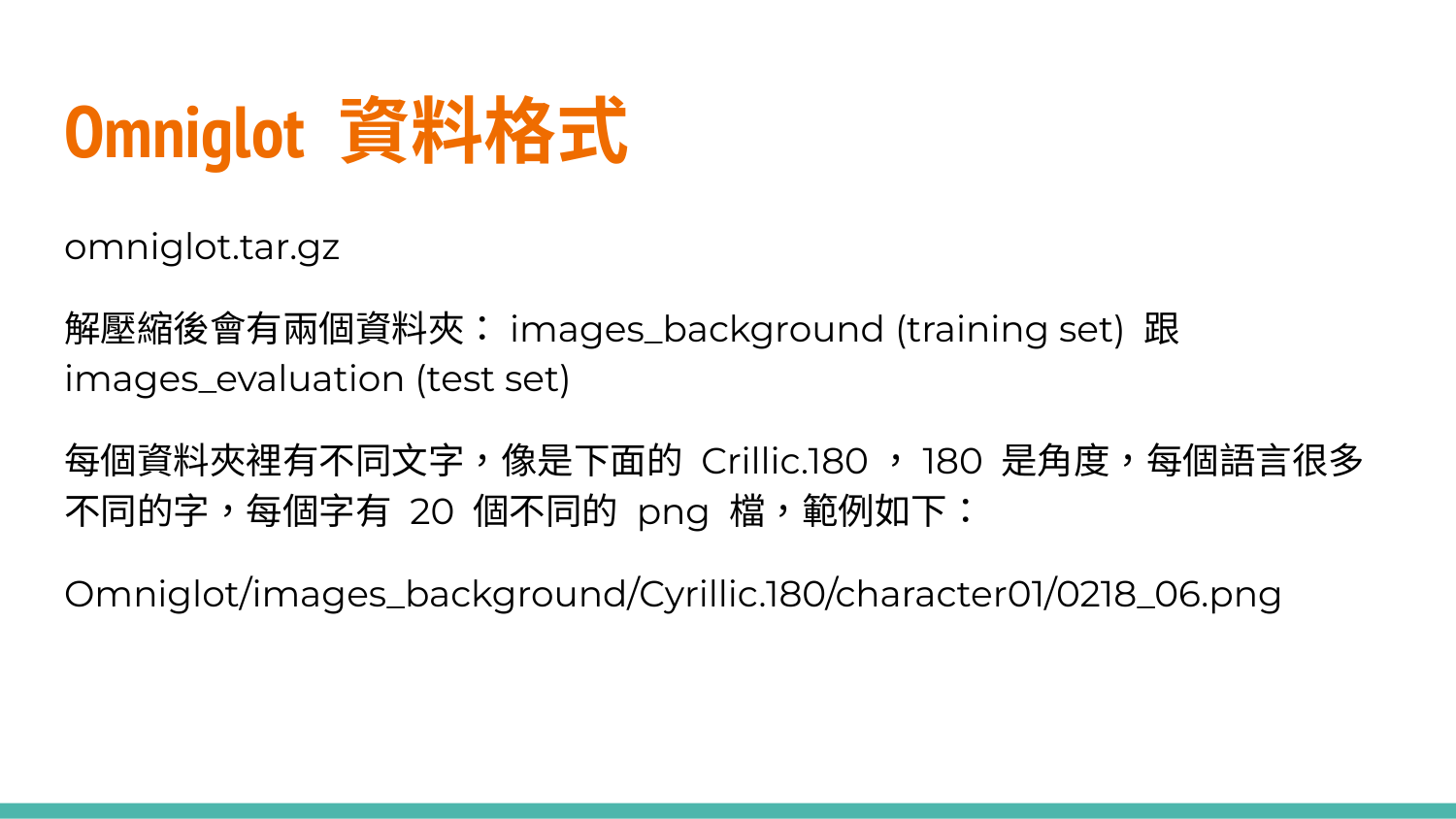

# Omniglot 資料格式
omniglot.tar.gz
解壓縮後會有兩個資料夾：images_background (training set) 跟 images_evaluation (test set)
每個資料夾裡有不同文字，像是下面的 Crillic.180，180 是角度，每個語言很多不同的字，每個字有 20 個不同的 png 檔，範例如下：
Omniglot/images_background/Cyrillic.180/character01/0218_06.png